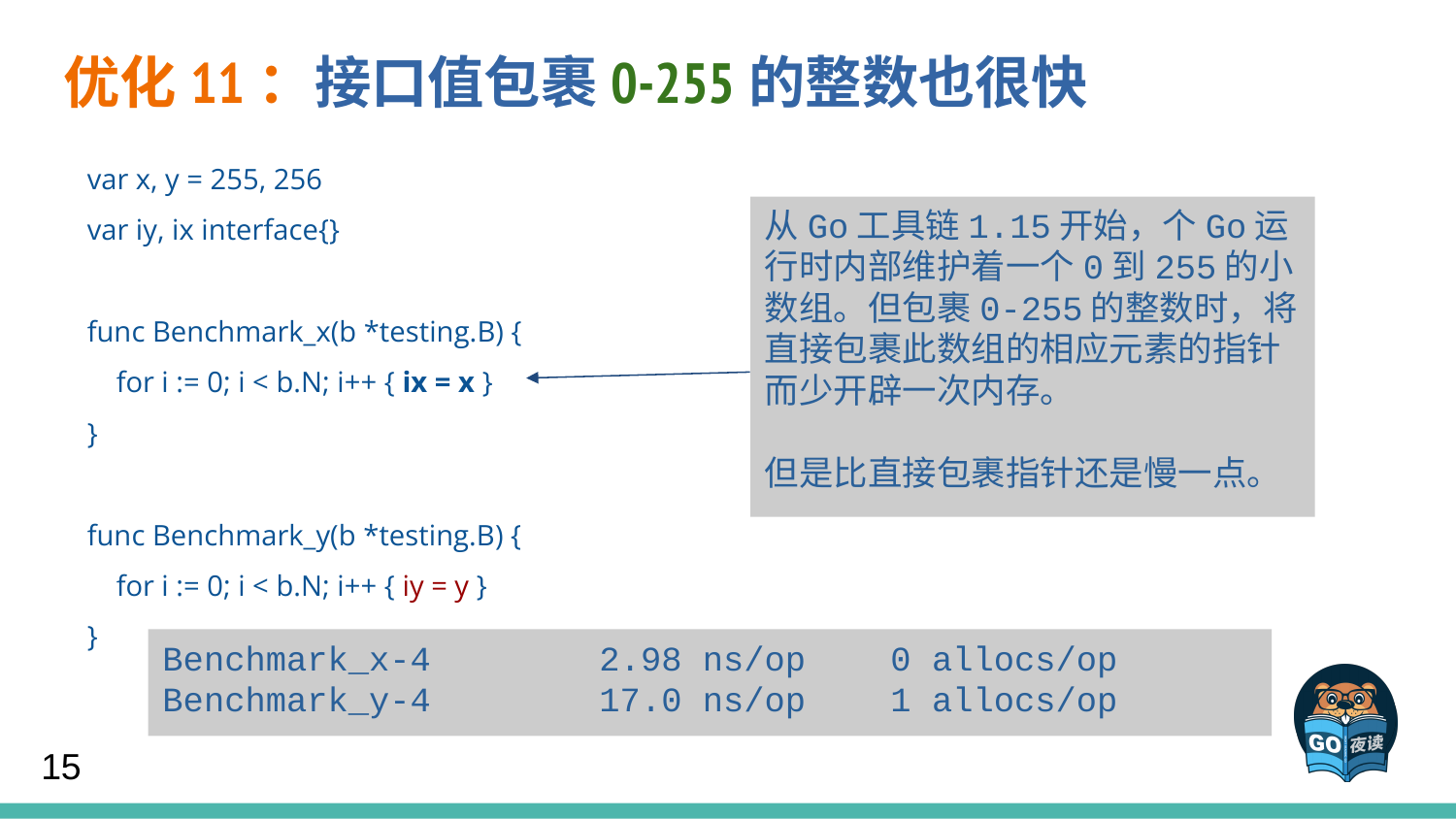

优化11：接口值包裹0-255的整数也很快
var x, y = 255, 256
var iy, ix interface{}

func Benchmark_x(b *testing.B) {
    for i := 0; i < b.N; i++ { ix = x }
}

func Benchmark_y(b *testing.B) {
    for i := 0; i < b.N; i++ { iy = y }
}
从Go工具链1.15开始，个Go运行时内部维护着一个0到255的小数组。但包裹0-255的整数时，将直接包裹此数组的相应元素的指针而少开辟一次内存。

但是比直接包裹指针还是慢一点。

Benchmark_x-4  	2.98 ns/op    	0 allocs/op
Benchmark_y-4  	17.0 ns/op    	1 allocs/op

15